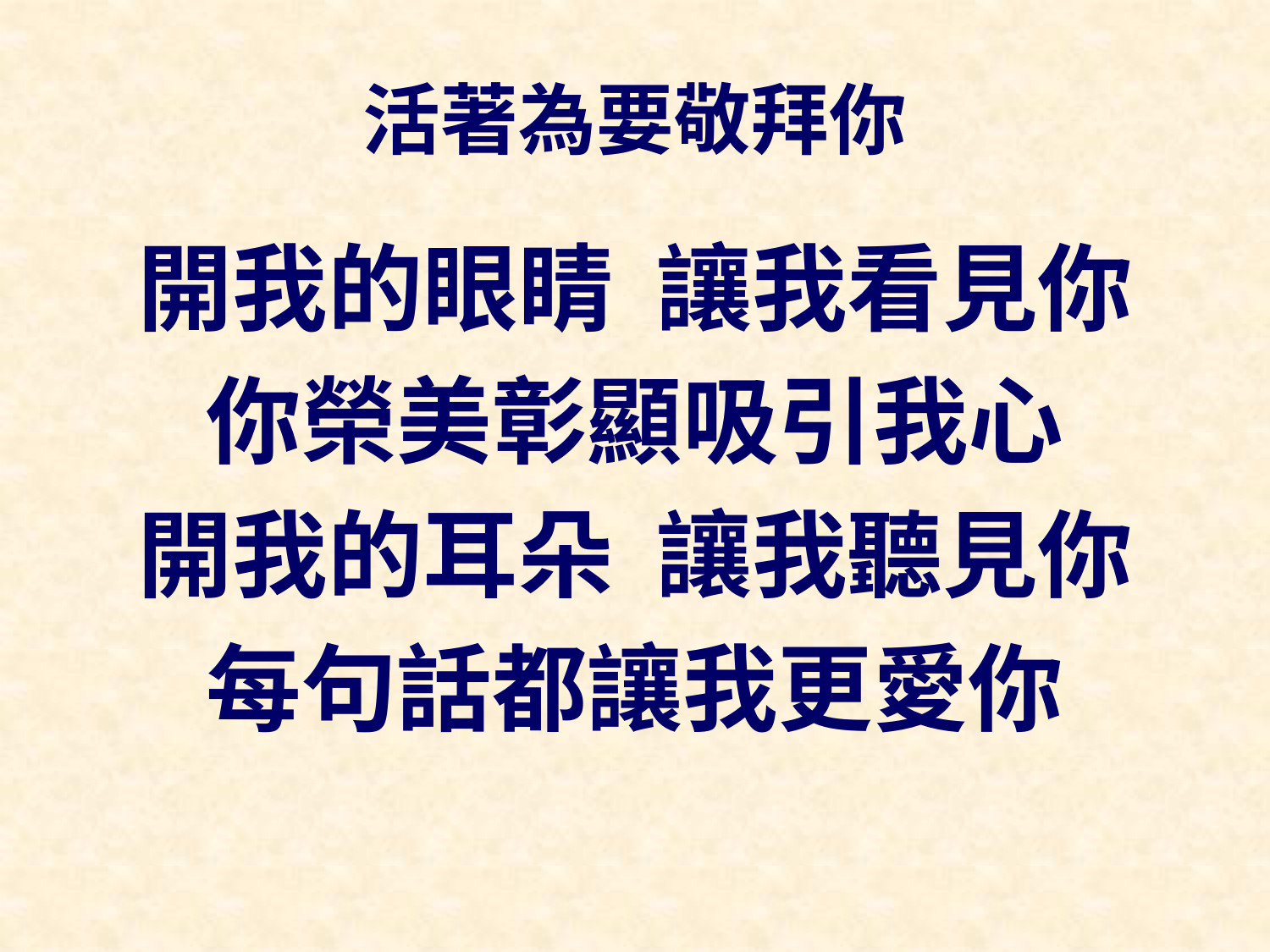

# 活著為要敬拜你
開我的眼睛  讓我看見你
你榮美彰顯吸引我心
開我的耳朵  讓我聽見你
每句話都讓我更愛你